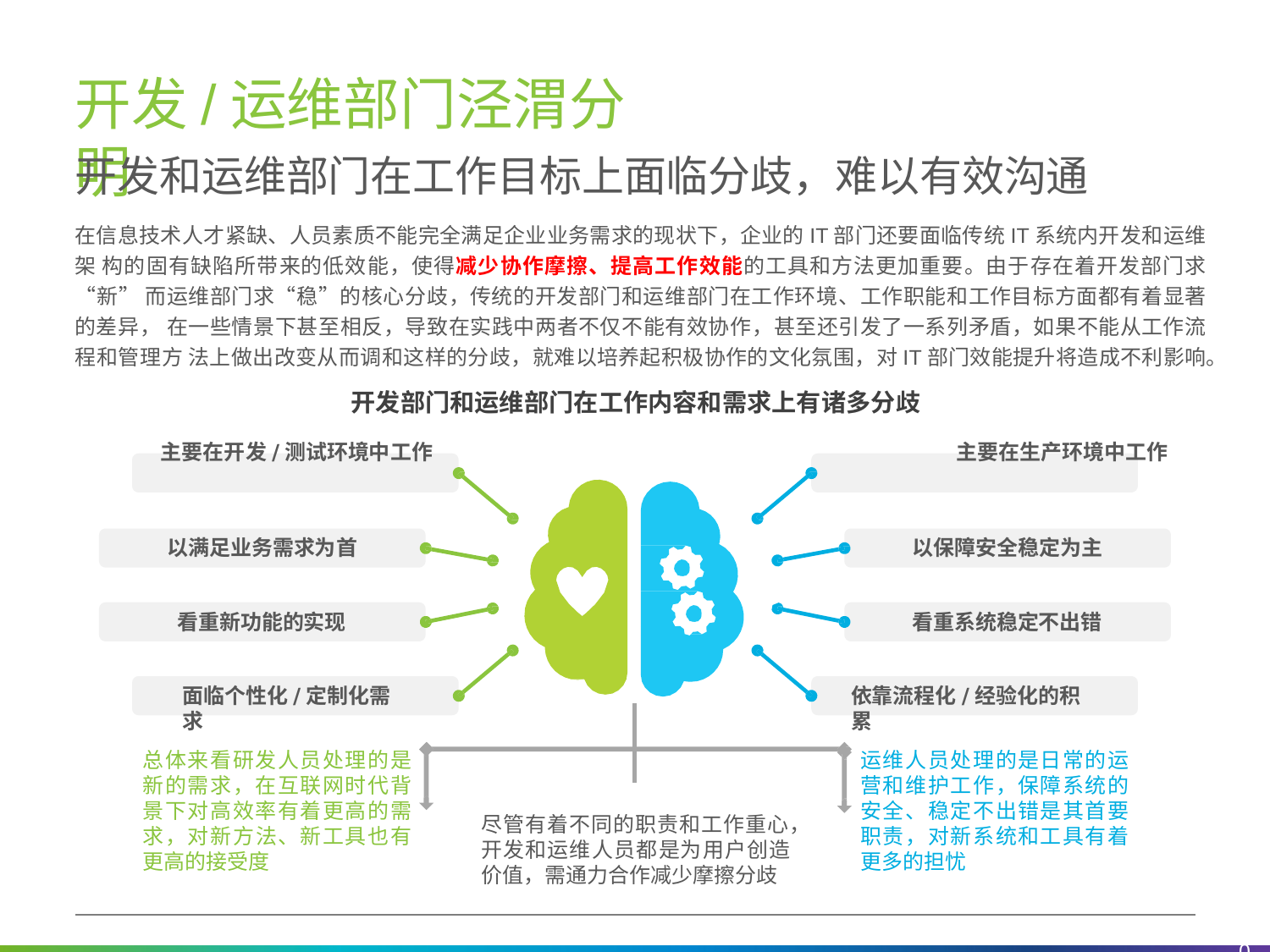

# 开发/运维部门泾渭分明
开发和运维部门在工作目标上面临分歧，难以有效沟通
在信息技术人才紧缺、人员素质不能完全满足企业业务需求的现状下，企业的IT部门还要面临传统IT系统内开发和运维架 构的固有缺陷所带来的低效能，使得减少协作摩擦、提高工作效能的工具和方法更加重要。由于存在着开发部门求“新” 而运维部门求“稳”的核心分歧，传统的开发部门和运维部门在工作环境、工作职能和工作目标方面都有着显著的差异， 在一些情景下甚至相反，导致在实践中两者不仅不能有效协作，甚至还引发了一系列矛盾，如果不能从工作流程和管理方 法上做出改变从而调和这样的分歧，就难以培养起积极协作的文化氛围，对IT部门效能提升将造成不利影响。

开发部门和运维部门在工作内容和需求上有诸多分歧

主要在开发/测试环境中工作	主要在生产环境中工作

以满足业务需求为首
以保障安全稳定为主

看重新功能的实现
看重系统稳定不出错

面临个性化/定制化需求
依靠流程化/经验化的积累

总体来看研发人员处理的是 新的需求，在互联网时代背 景下对高效率有着更高的需 求，对新方法、新工具也有 更高的接受度

运维人员处理的是日常的运 营和维护工作，保障系统的 安全、稳定不出错是其首要 职责，对新系统和工具有着 更多的担忧
尽管有着不同的职责和工作重心， 开发和运维人员都是为用户创造 价值，需通力合作减少摩擦分歧
10